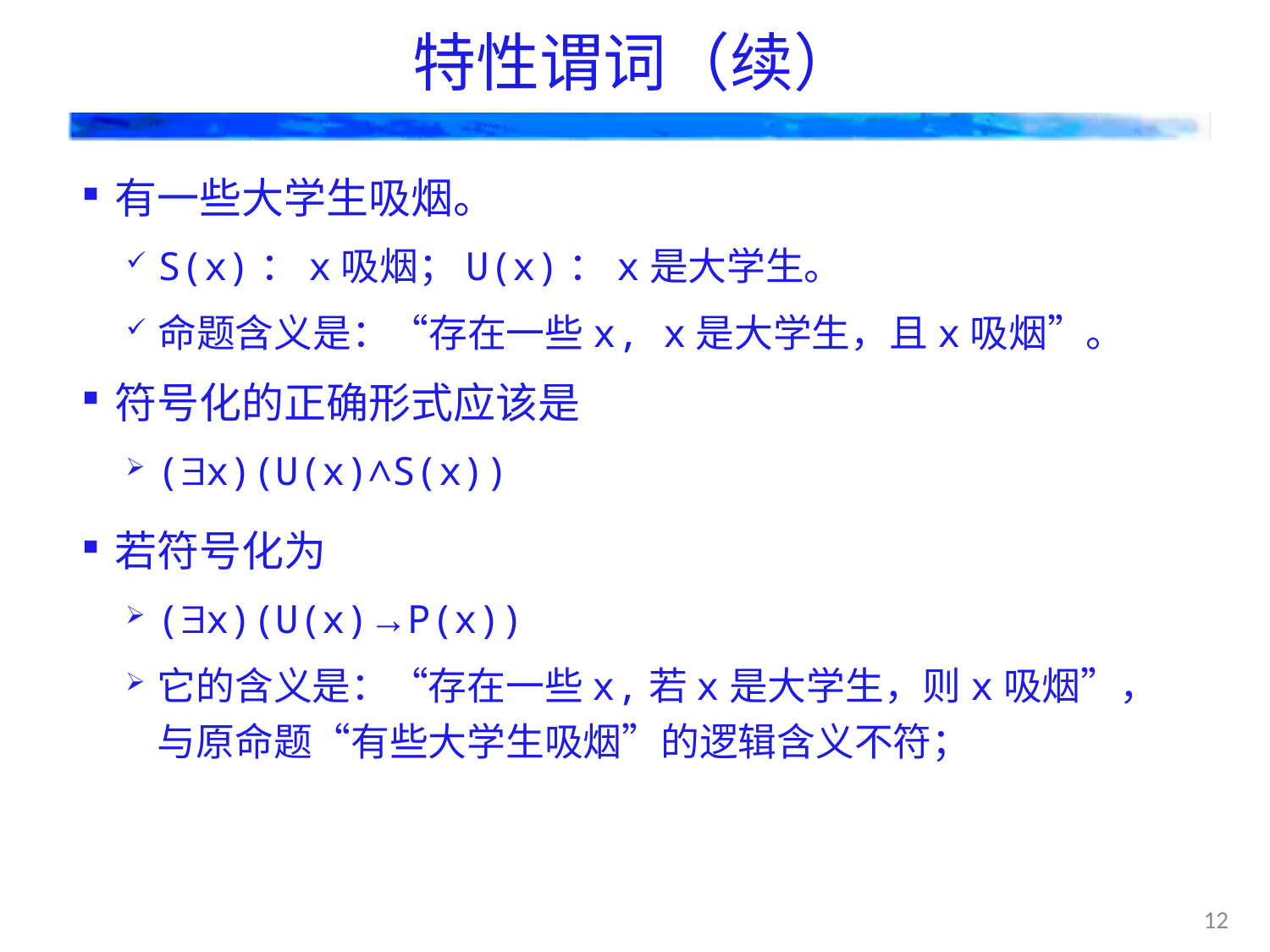

# 特性谓词（续）
有一些大学生吸烟。
S(x)：x吸烟；U(x)：x是大学生。
命题含义是：“存在一些x, x是大学生，且x吸烟”。
符号化的正确形式应该是
(∃x)(U(x)∧S(x))
若符号化为
(∃x)(U(x)→P(x))
它的含义是：“存在一些x,若x是大学生，则x吸烟”，与原命题“有些大学生吸烟”的逻辑含义不符；

12